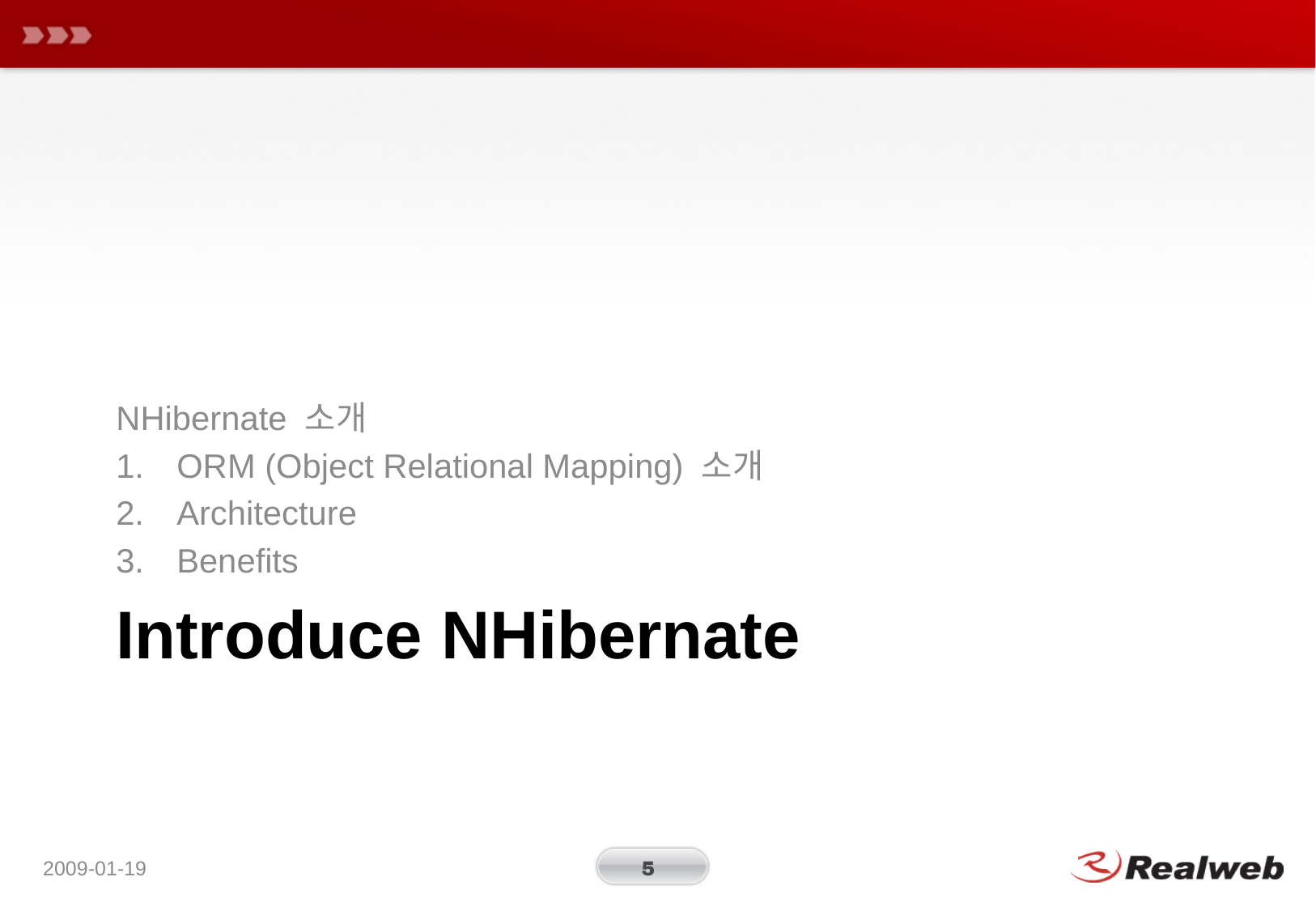

NHibernate 소개
ORM (Object Relational Mapping) 소개
Architecture
Benefits
# Introduce NHibernate
2009-01-19
5